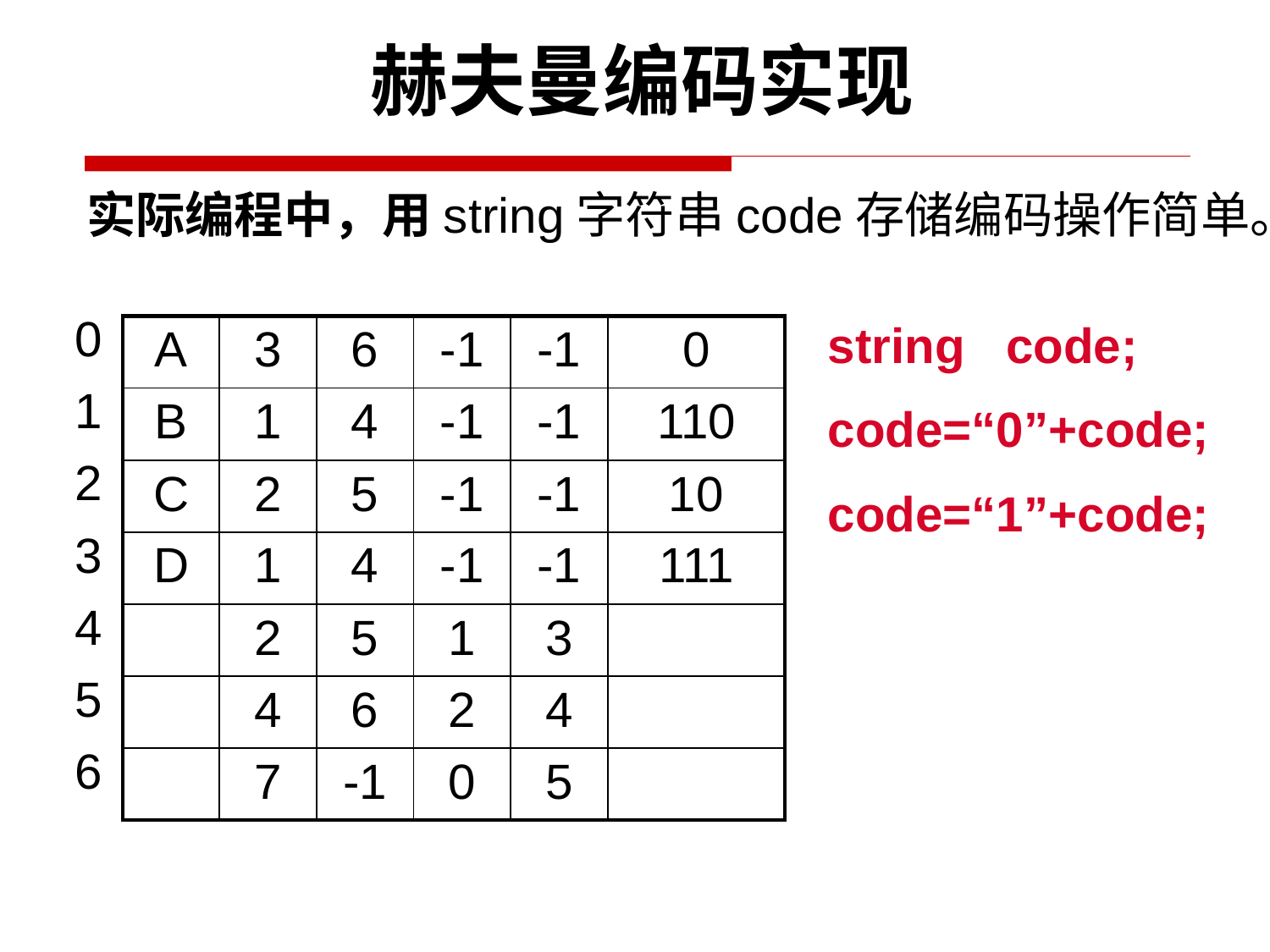

赫夫曼编码实现
   实际编程中，用string字符串code存储编码操作简单。
| 0 |
| --- |
| 1 |
| 2 |
| 3 |
| 4 |
| 5 |
| 6 |
|  |
string   code;
code=“0”+code;
code=“1”+code;
| A | 3 | 6 | -1 | -1 | 0 |
| --- | --- | --- | --- | --- | --- |
| B | 1 | 4 | -1 | -1 | 110 |
| C | 2 | 5 | -1 | -1 | 10 |
| D | 1 | 4 | -1 | -1 | 111 |
|  | 2 | 5 | 1 | 3 |  |
|  | 4 | 6 | 2 | 4 |  |
|  | 7 | -1 | 0 | 5 |  |